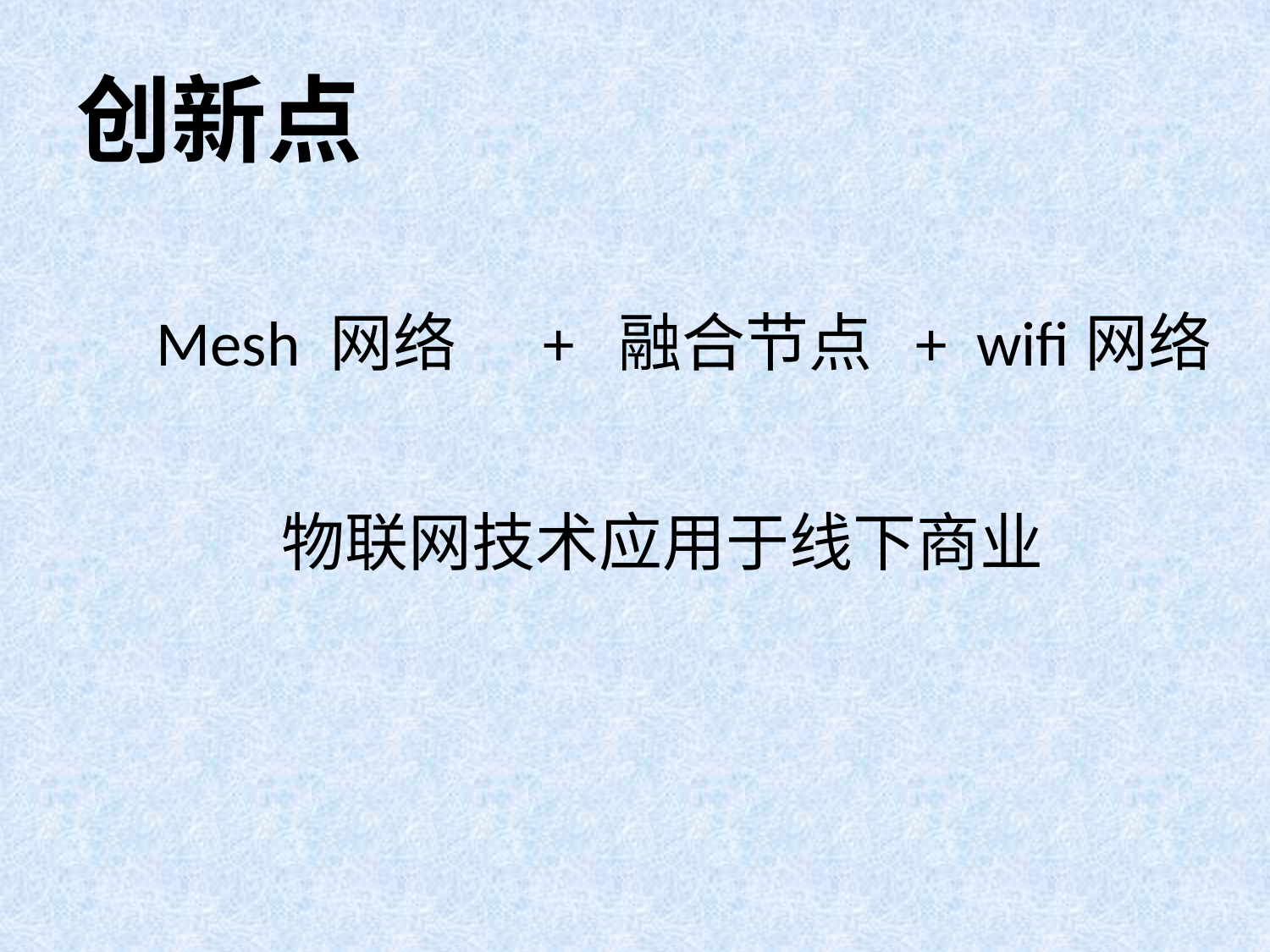

# 创新点
Mesh 网络     +  融合节点  +  wifi网络
物联网技术应用于线下商业